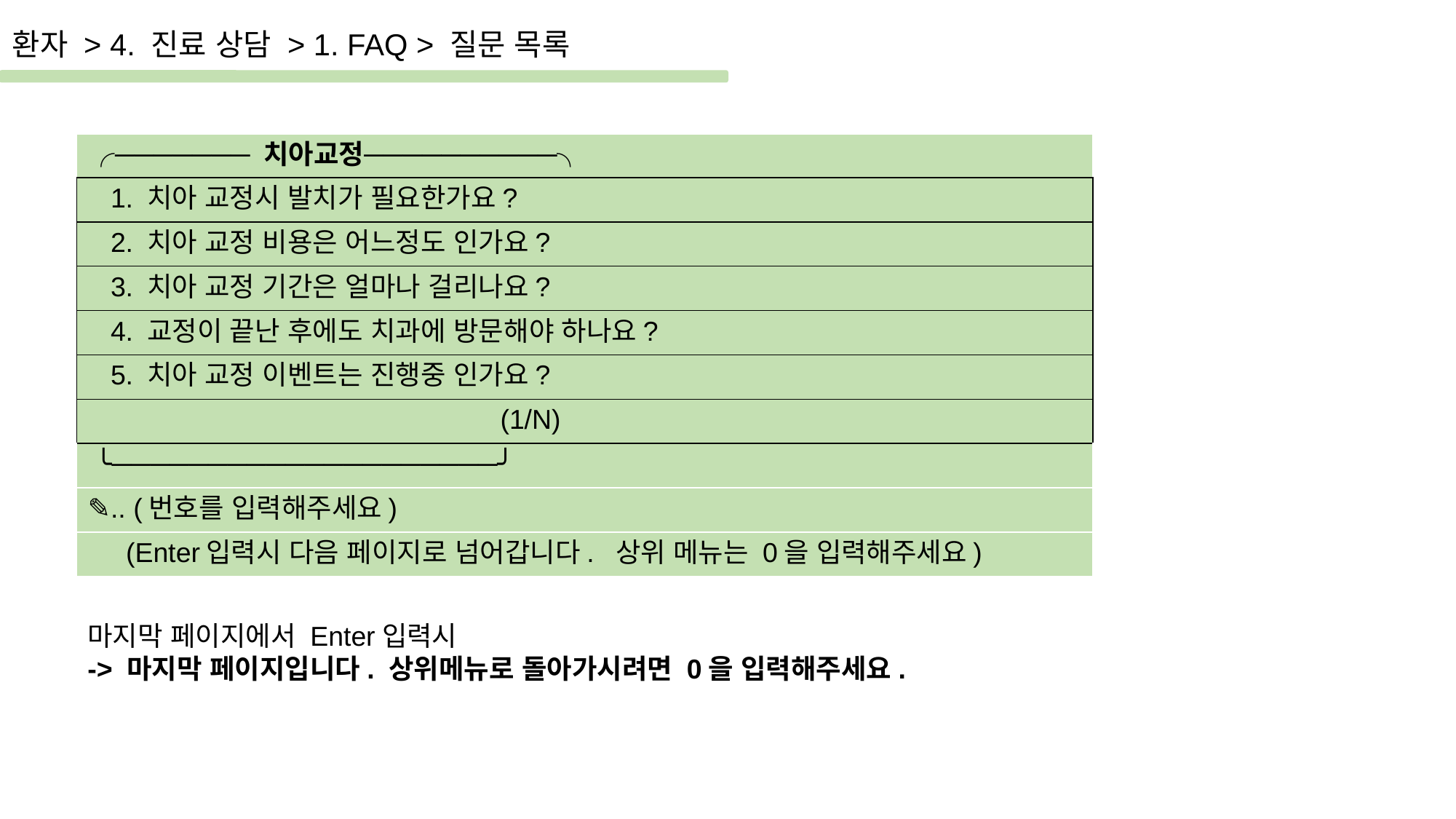

환자 > 4. 진료 상담 > 1. FAQ > 질문 목록

| ╭─────── 치아교정──────────╮ |
| --- |
| 1. 치아 교정시 발치가 필요한가요? |
| 2. 치아 교정 비용은 어느정도 인가요? |
| 3. 치아 교정 기간은 얼마나 걸리나요? |
| 4. 교정이 끝난 후에도 치과에 방문해야 하나요? |
| 5. 치아 교정 이벤트는 진행중 인가요? |
| (1/N) |
| ╰────────────────────╯ |
| ✎.. (번호를 입력해주세요) |
| (Enter입력시 다음 페이지로 넘어갑니다. 상위 메뉴는 0을 입력해주세요) |
마지막 페이지에서 Enter입력시
-> 마지막 페이지입니다. 상위메뉴로 돌아가시려면 0을 입력해주세요.